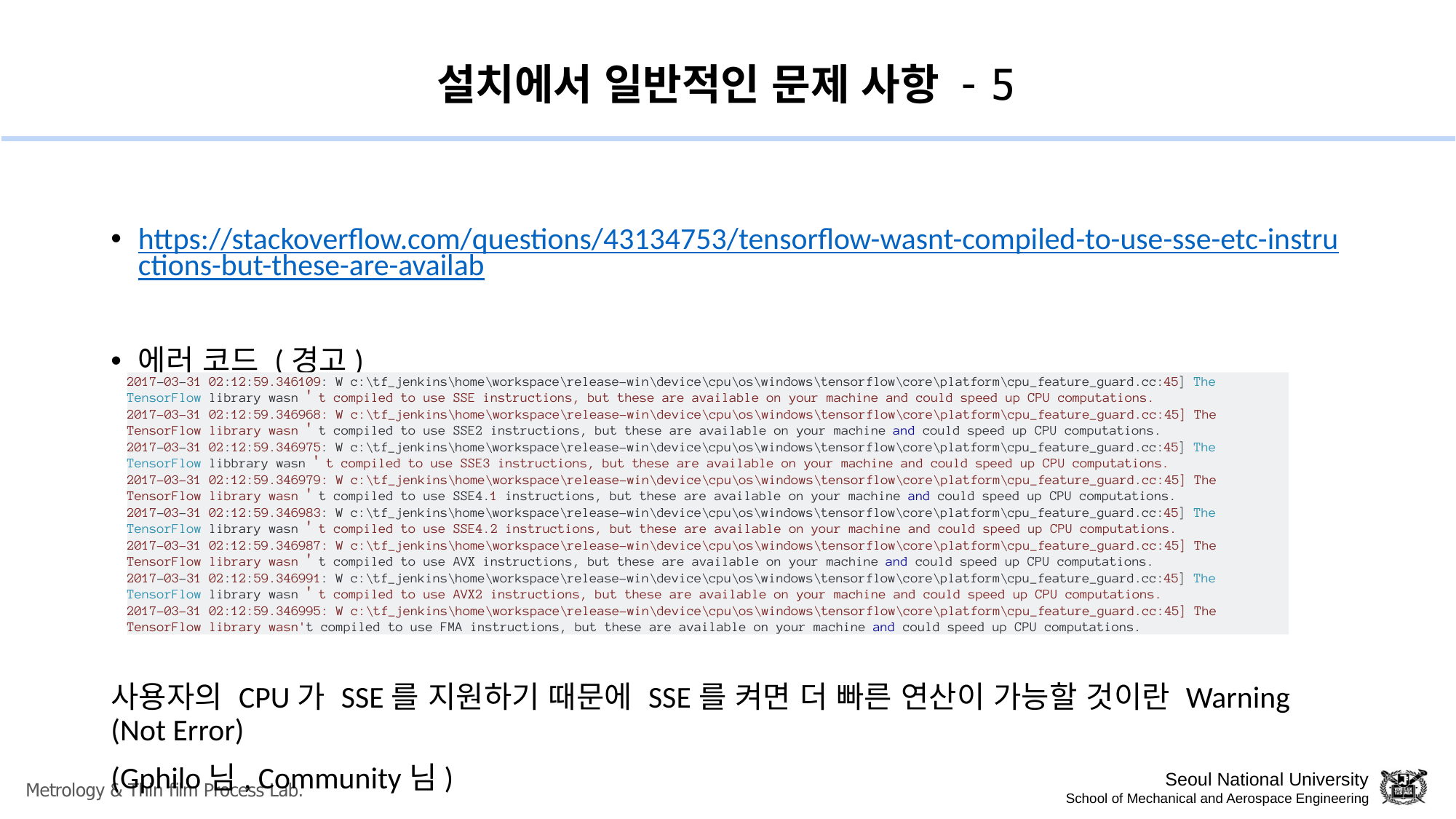

# 설치에서 일반적인 문제 사항 - 5
https://stackoverflow.com/questions/43134753/tensorflow-wasnt-compiled-to-use-sse-etc-instructions-but-these-are-availab

에러 코드 (경고)

사용자의 CPU가 SSE를 지원하기 때문에 SSE를 켜면 더 빠른 연산이 가능할 것이란 Warning (Not Error)
(Gphilo님, Community님)
2017-03-31 02:12:59.346109: W c:\tf_jenkins\home\workspace\release-win\device\cpu\os\windows\tensorflow\core\platform\cpu_feature_guard.cc:45] The TensorFlow library wasn＇t compiled to use SSE instructions, but these are available on your machine and could speed up CPU computations.
2017-03-31 02:12:59.346968: W c:\tf_jenkins\home\workspace\release-win\device\cpu\os\windows\tensorflow\core\platform\cpu_feature_guard.cc:45] The TensorFlow library wasn＇t compiled to use SSE2 instructions, but these are available on your machine and could speed up CPU computations.
2017-03-31 02:12:59.346975: W c:\tf_jenkins\home\workspace\release-win\device\cpu\os\windows\tensorflow\core\platform\cpu_feature_guard.cc:45] The TensorFlow libbrary wasn＇t compiled to use SSE3 instructions, but these are available on your machine and could speed up CPU computations.
2017-03-31 02:12:59.346979: W c:\tf_jenkins\home\workspace\release-win\device\cpu\os\windows\tensorflow\core\platform\cpu_feature_guard.cc:45] The TensorFlow library wasn＇t compiled to use SSE4.1 instructions, but these are available on your machine and could speed up CPU computations.
2017-03-31 02:12:59.346983: W c:\tf_jenkins\home\workspace\release-win\device\cpu\os\windows\tensorflow\core\platform\cpu_feature_guard.cc:45] The TensorFlow library wasn＇t compiled to use SSE4.2 instructions, but these are available on your machine and could speed up CPU computations.
2017-03-31 02:12:59.346987: W c:\tf_jenkins\home\workspace\release-win\device\cpu\os\windows\tensorflow\core\platform\cpu_feature_guard.cc:45] The TensorFlow library wasn＇t compiled to use AVX instructions, but these are available on your machine and could speed up CPU computations.
2017-03-31 02:12:59.346991: W c:\tf_jenkins\home\workspace\release-win\device\cpu\os\windows\tensorflow\core\platform\cpu_feature_guard.cc:45] The TensorFlow library wasn＇t compiled to use AVX2 instructions, but these are available on your machine and could speed up CPU computations.
2017-03-31 02:12:59.346995: W c:\tf_jenkins\home\workspace\release-win\device\cpu\os\windows\tensorflow\core\platform\cpu_feature_guard.cc:45] The TensorFlow library wasn't compiled to use FMA instructions, but these are available on your machine and could speed up CPU computations.